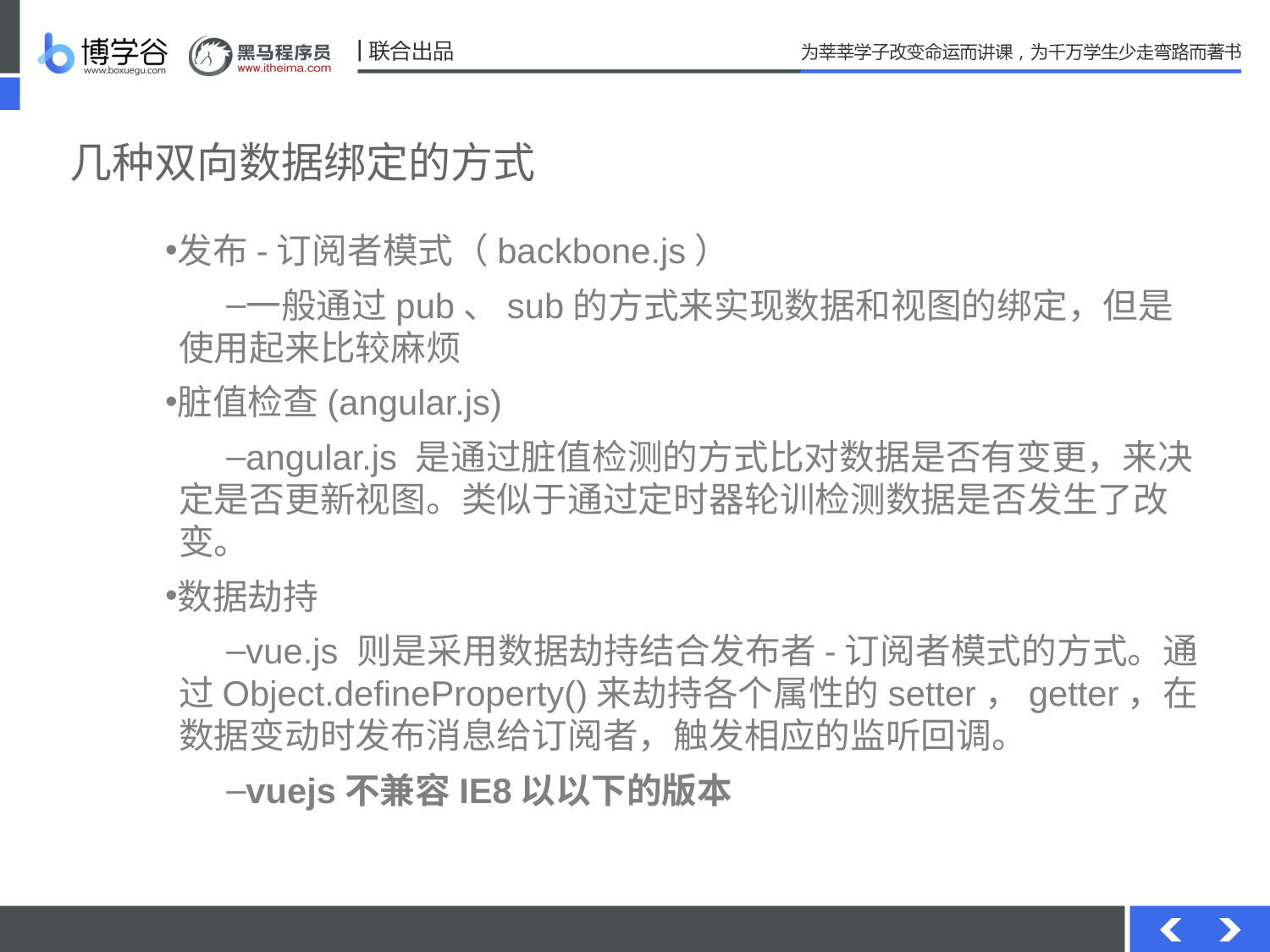

# 几种双向数据绑定的方式
发布-订阅者模式（backbone.js）
一般通过pub、sub的方式来实现数据和视图的绑定，但是使用起来比较麻烦
脏值检查(angular.js)
angular.js 是通过脏值检测的方式比对数据是否有变更，来决定是否更新视图。类似于通过定时器轮训检测数据是否发生了改变。
数据劫持
vue.js 则是采用数据劫持结合发布者-订阅者模式的方式。通过Object.defineProperty()来劫持各个属性的setter，getter，在数据变动时发布消息给订阅者，触发相应的监听回调。
vuejs不兼容IE8以以下的版本